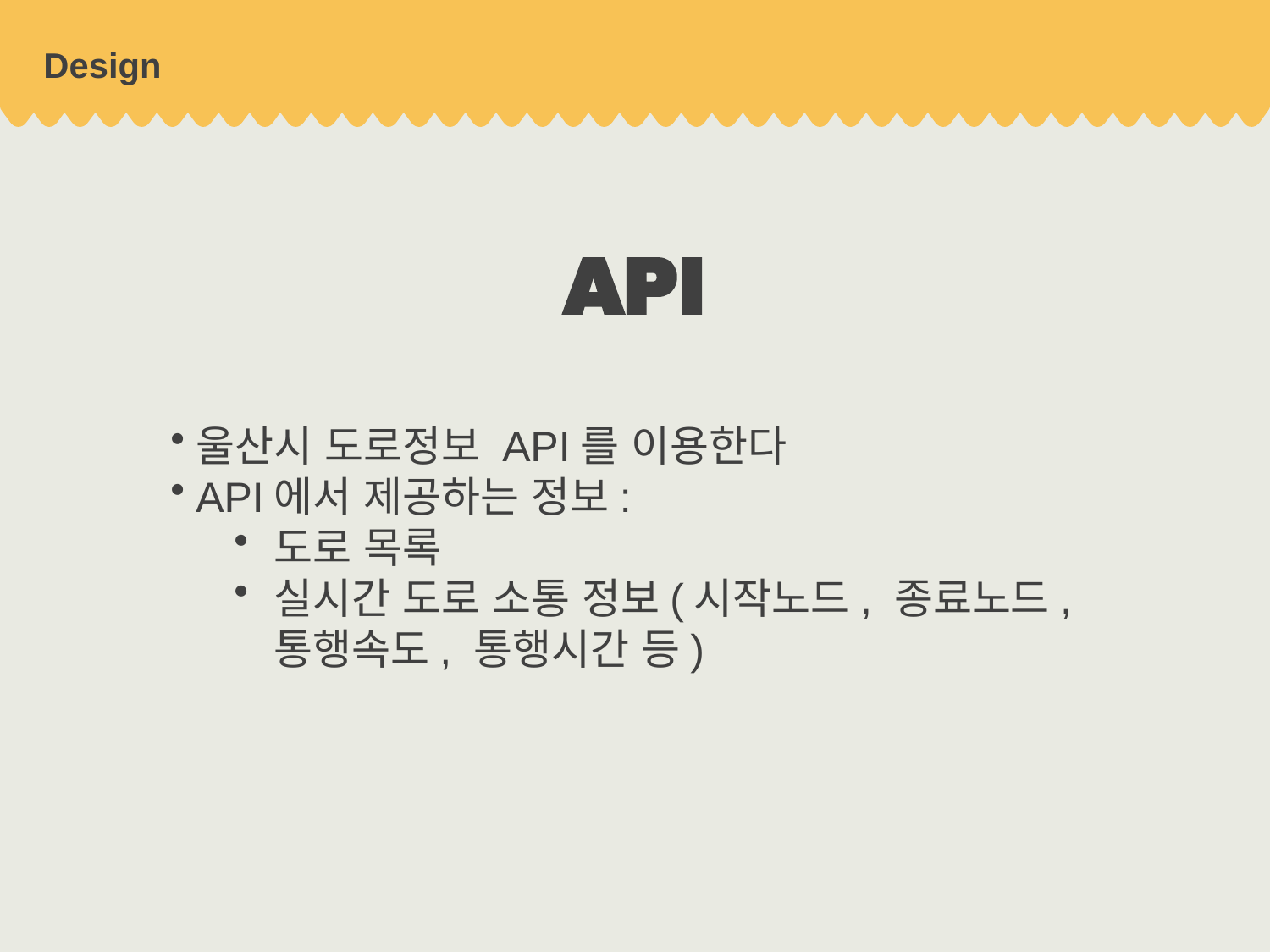

# Design
API
울산시 도로정보 API를 이용한다
API에서 제공하는 정보:
도로 목록
실시간 도로 소통 정보(시작노드, 종료노드, 통행속도, 통행시간 등)